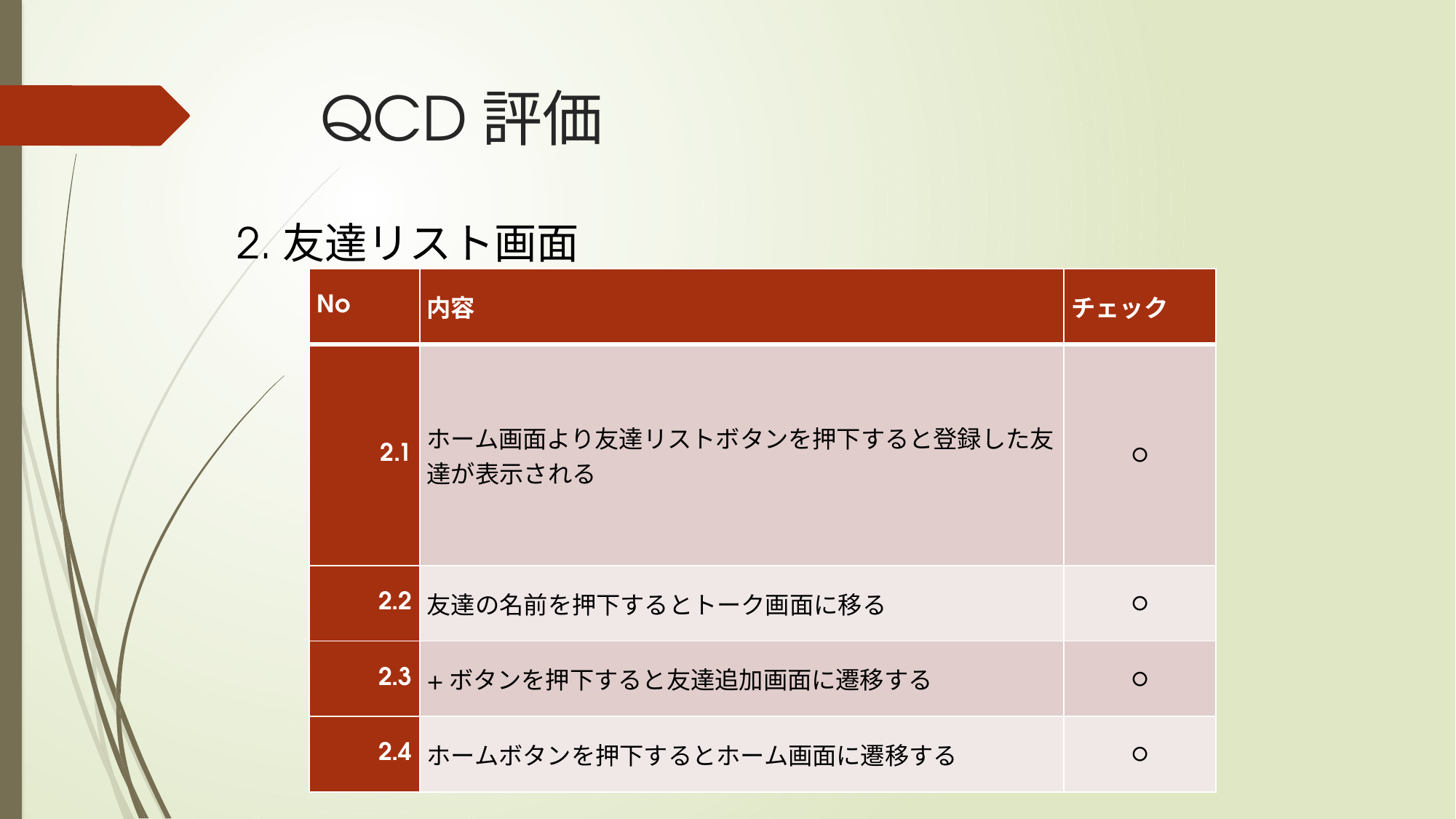

# QCD評価
2.友達リスト画面
| No | 内容 | チェック |
| --- | --- | --- |
| 2.1 | ホーム画面より友達リストボタンを押下すると登録した友達が表示される | ○ |
| 2.2 | 友達の名前を押下するとトーク画面に移る | ○ |
| 2.3 | +ボタンを押下すると友達追加画面に遷移する | ○ |
| 2.4 | ホームボタンを押下するとホーム画面に遷移する | ○ |